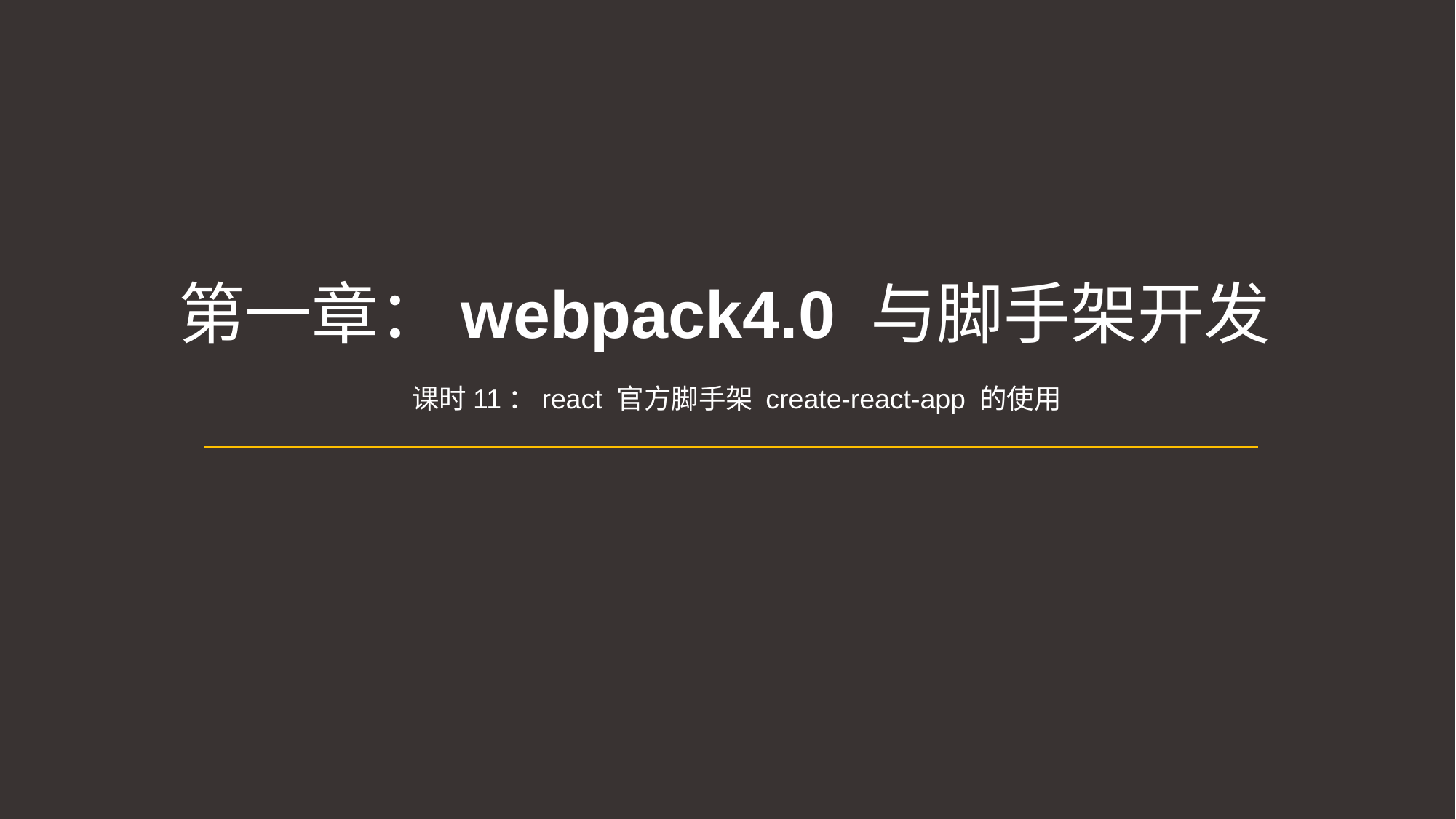

# 第一章：webpack4.0 与脚手架开发
课时11：react 官方脚手架 create-react-app 的使用